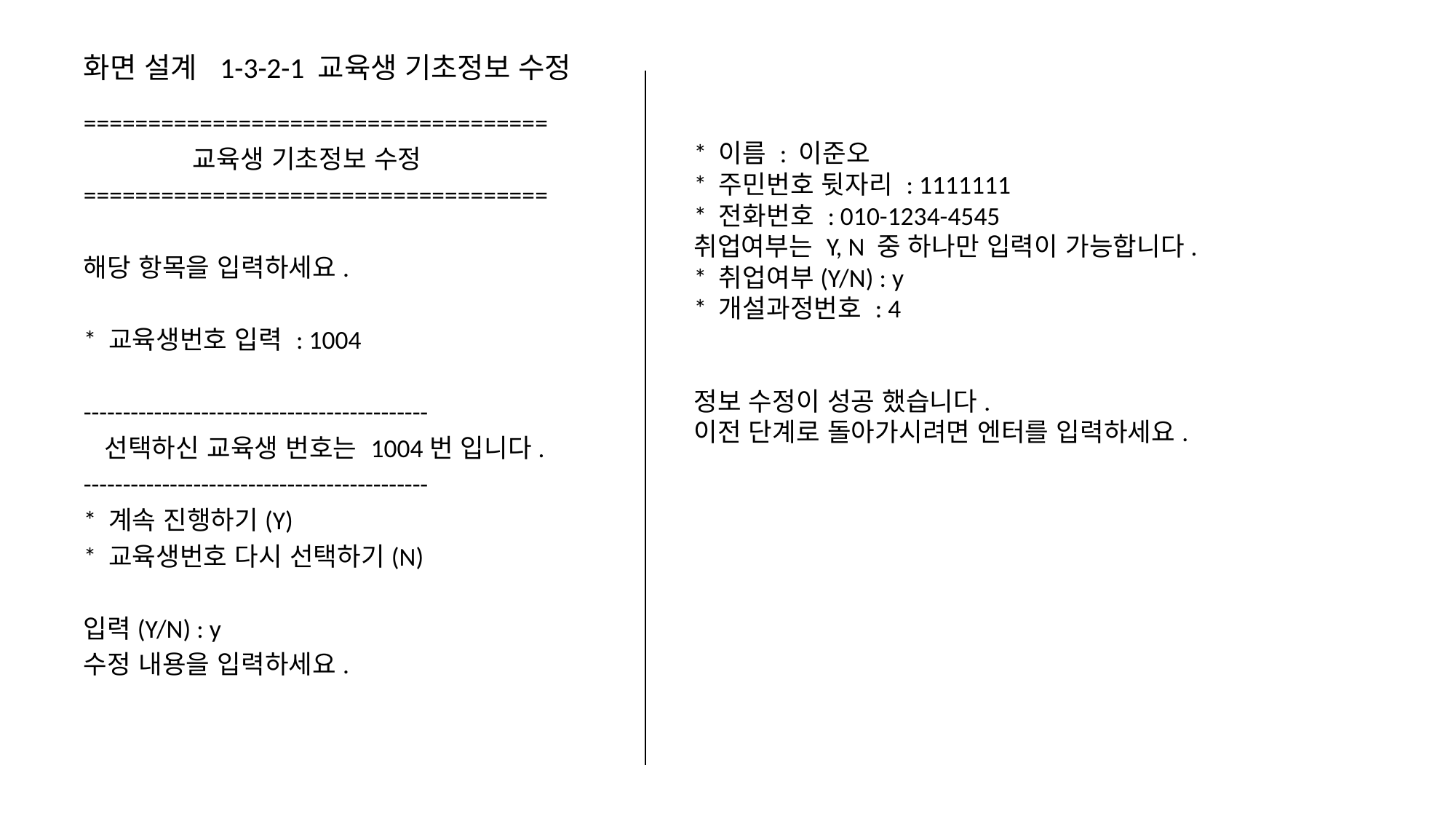

# 화면 설계  1-3-2-1 교육생 기초정보 수정
====================================
        	교육생 기초정보 수정
====================================

해당 항목을 입력하세요.

* 교육생번호 입력 : 1004

--------------------------------------------
  선택하신 교육생 번호는 1004번 입니다.
--------------------------------------------
* 계속 진행하기(Y)
* 교육생번호 다시 선택하기(N)

입력(Y/N) : y
수정 내용을 입력하세요.

* 이름 : 이준오
* 주민번호 뒷자리 : 1111111
* 전화번호 : 010-1234-4545
취업여부는 Y, N 중 하나만 입력이 가능합니다.
* 취업여부(Y/N) : y
* 개설과정번호 : 4

정보 수정이 성공 했습니다.
이전 단계로 돌아가시려면 엔터를 입력하세요.